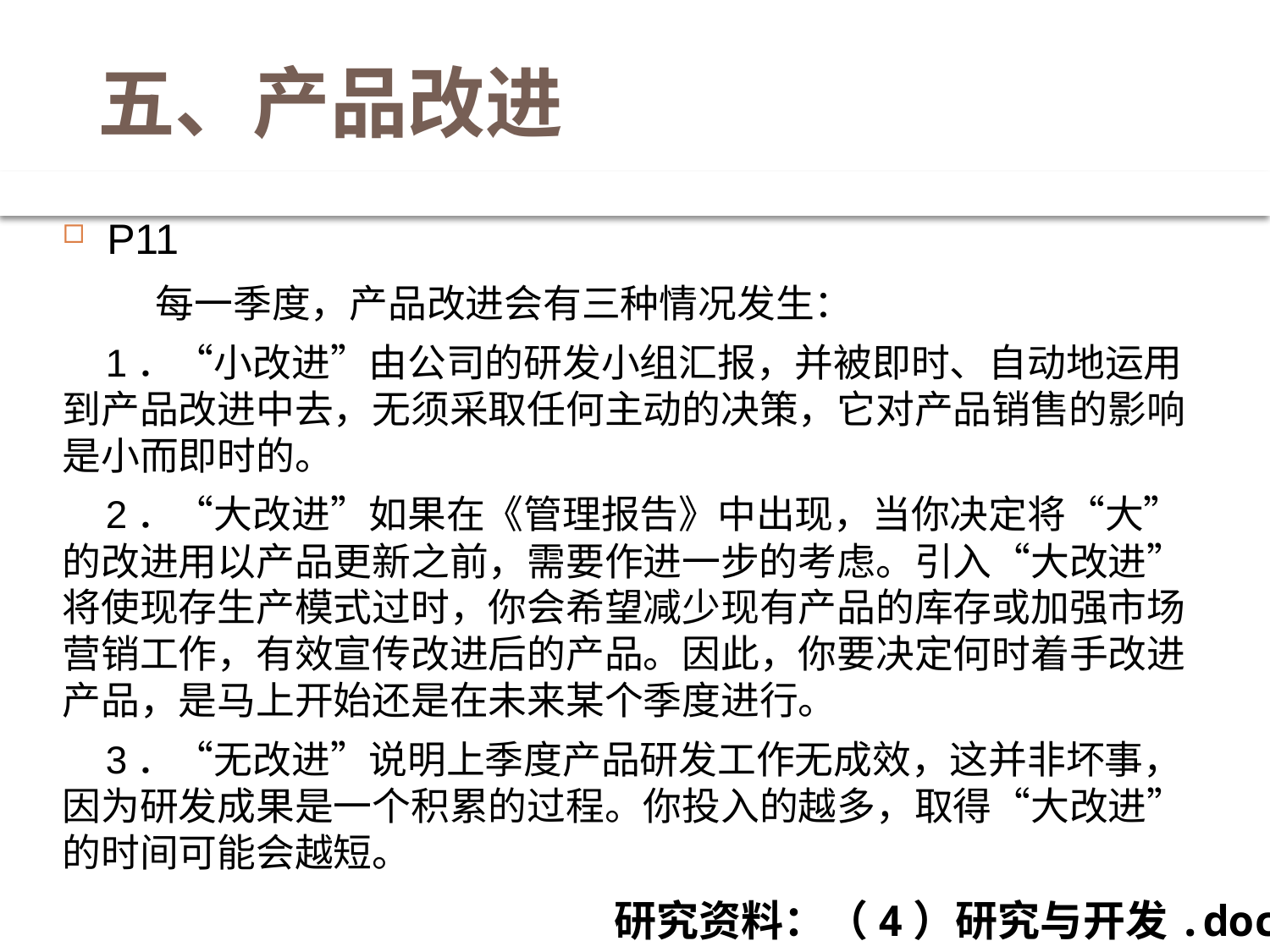

# 五、产品改进
P11
　　 每一季度，产品改进会有三种情况发生：
    1．“小改进”由公司的研发小组汇报，并被即时、自动地运用到产品改进中去，无须采取任何主动的决策，它对产品销售的影响是小而即时的。
    2．“大改进”如果在《管理报告》中出现，当你决定将“大”的改进用以产品更新之前，需要作进一步的考虑。引入“大改进”将使现存生产模式过时，你会希望减少现有产品的库存或加强市场营销工作，有效宣传改进后的产品。因此，你要决定何时着手改进产品，是马上开始还是在未来某个季度进行。
    3．“无改进”说明上季度产品研发工作无成效，这并非坏事，因为研发成果是一个积累的过程。你投入的越多，取得“大改进”的时间可能会越短。
研究资料：（4）研究与开发.doc